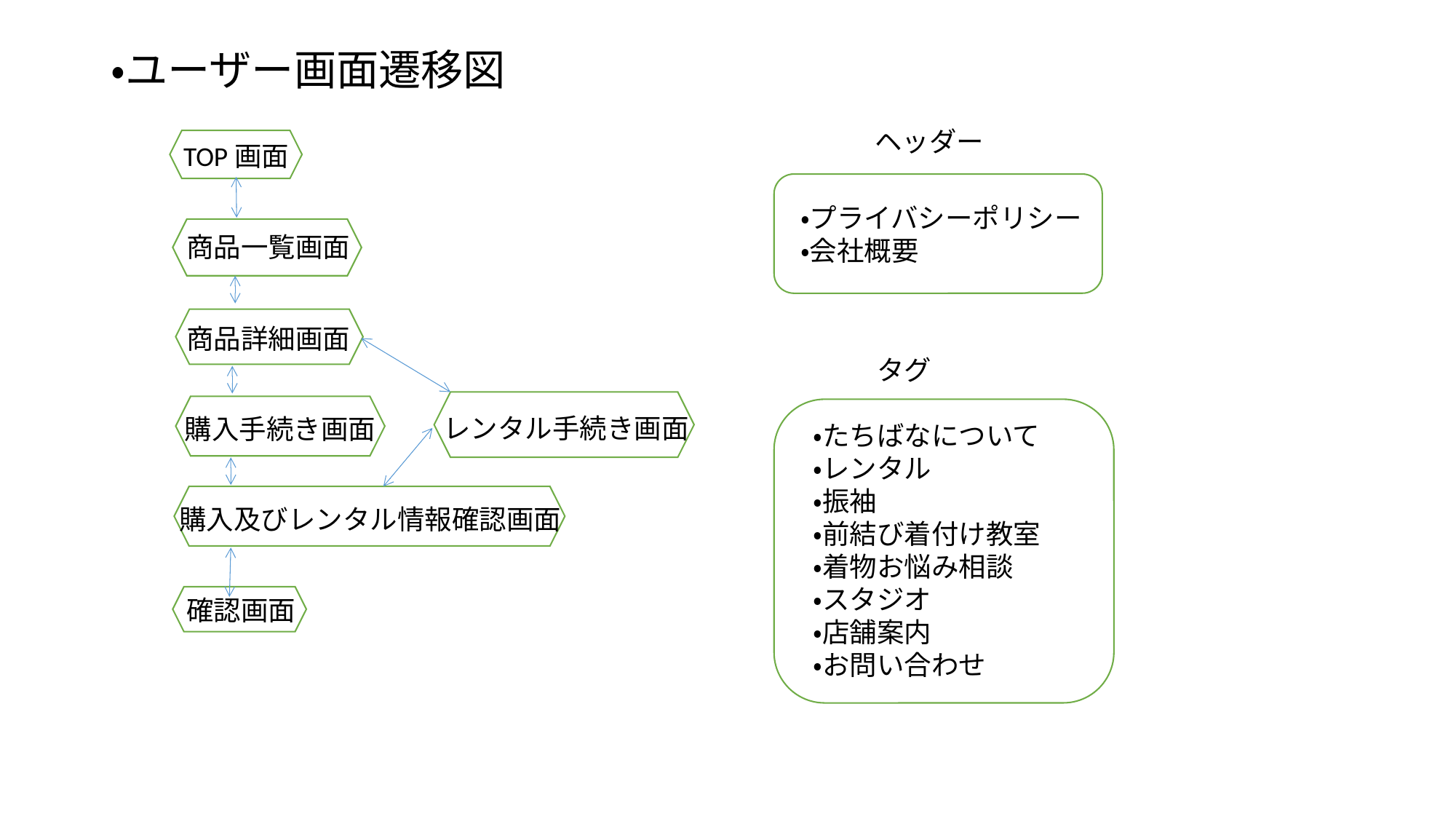

# ・ユーザー画面遷移図

ヘッダー

TOP画面

・プライバシーポリシー
・会社概要

商品一覧画面

商品詳細画面
タグ

レンタル手続き画面
購入手続き画面
・たちばなについて
・レンタル
・振袖
・前結び着付け教室
・着物お悩み相談
・スタジオ
・店舗案内
・お問い合わせ

購入及びレンタル情報確認画面

確認画面